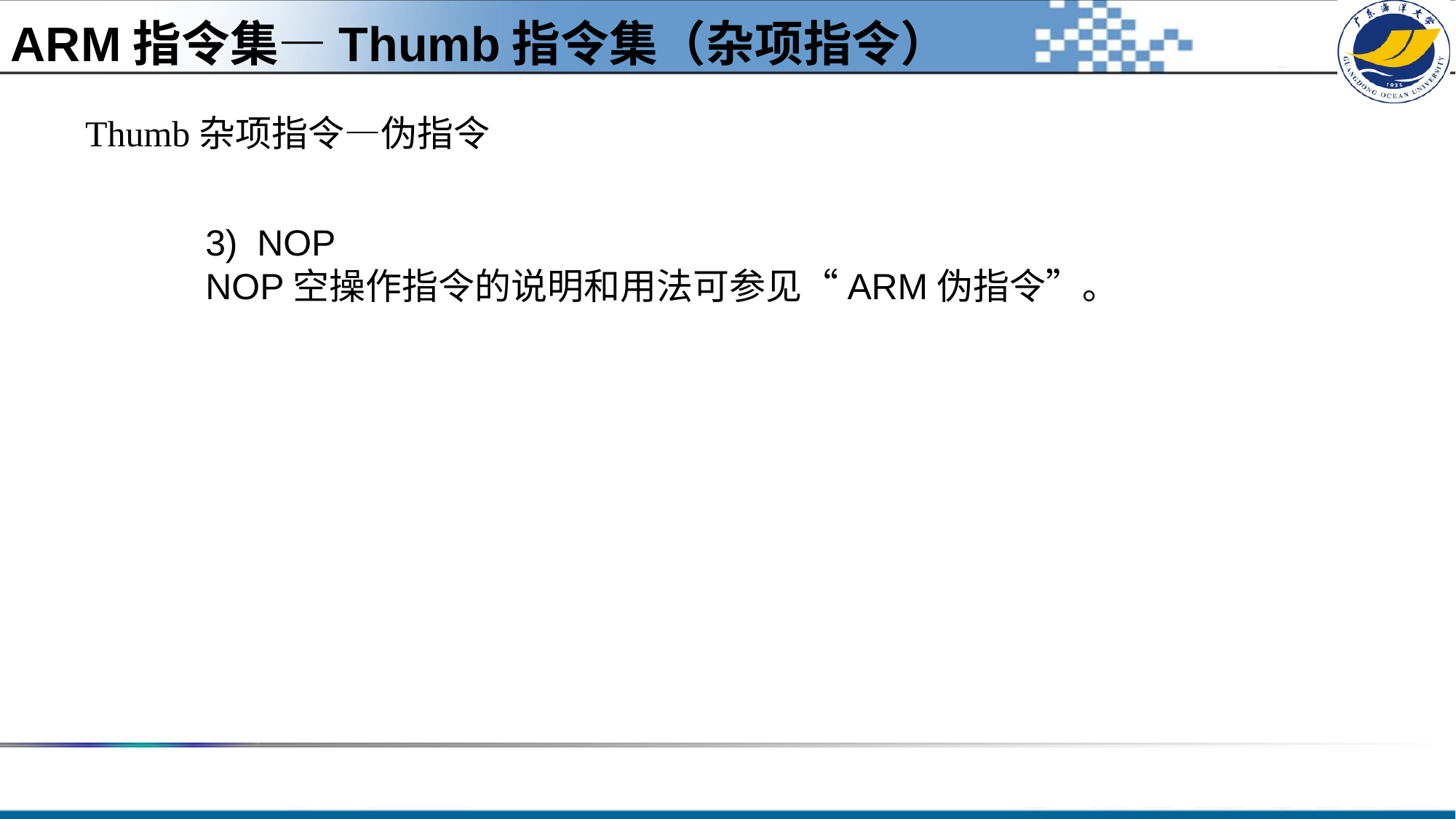

ARM指令集—Thumb指令集（杂项指令）
Thumb杂项指令—伪指令
3)  NOP
NOP空操作指令的说明和用法可参见“ARM伪指令”。
169